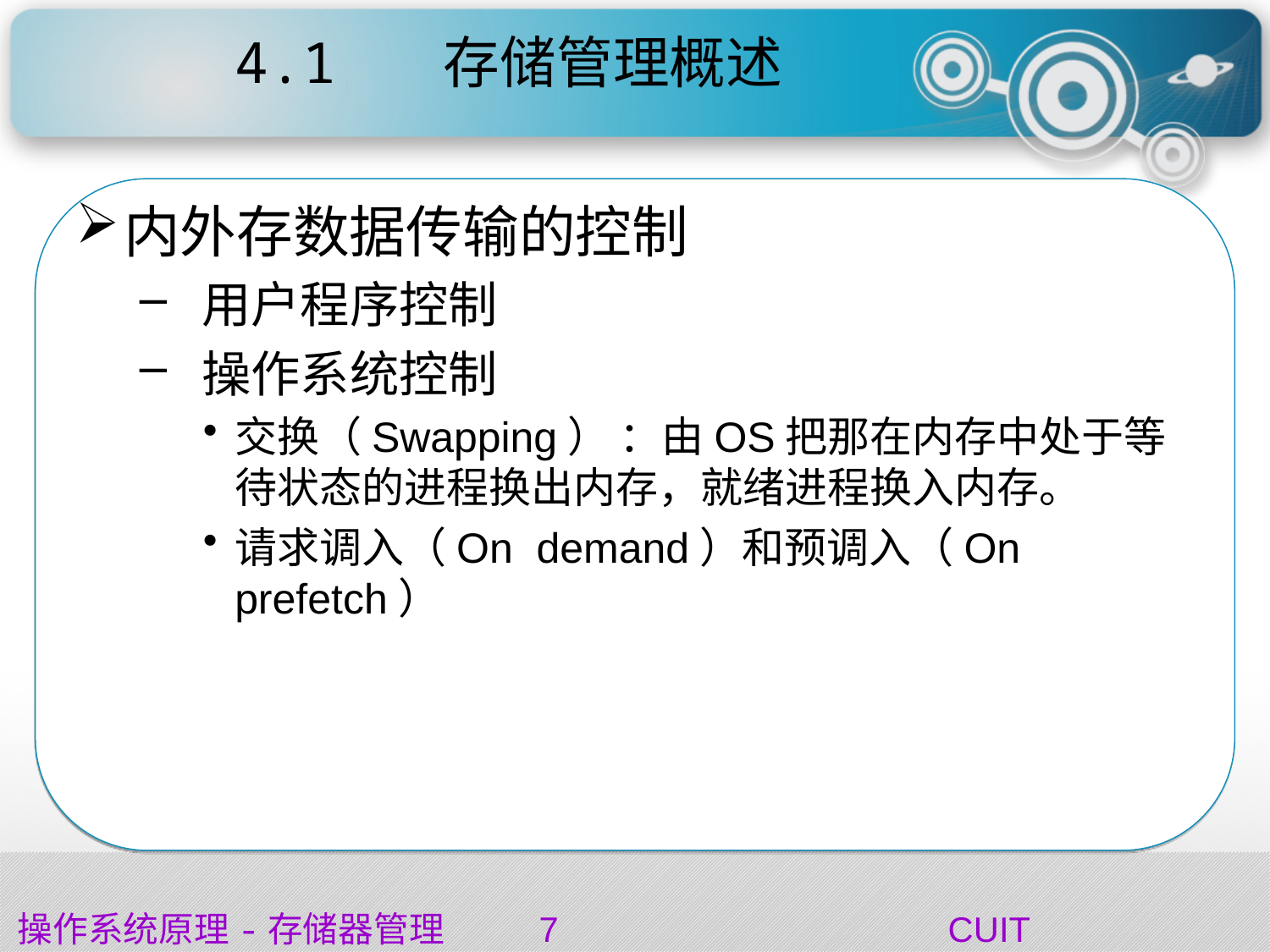

# 4.1	  存储管理概述
内外存数据传输的控制
 用户程序控制
 操作系统控制
交换（Swapping） ：由OS把那在内存中处于等待状态的进程换出内存，就绪进程换入内存。
请求调入（On  demand）和预调入（On prefetch）